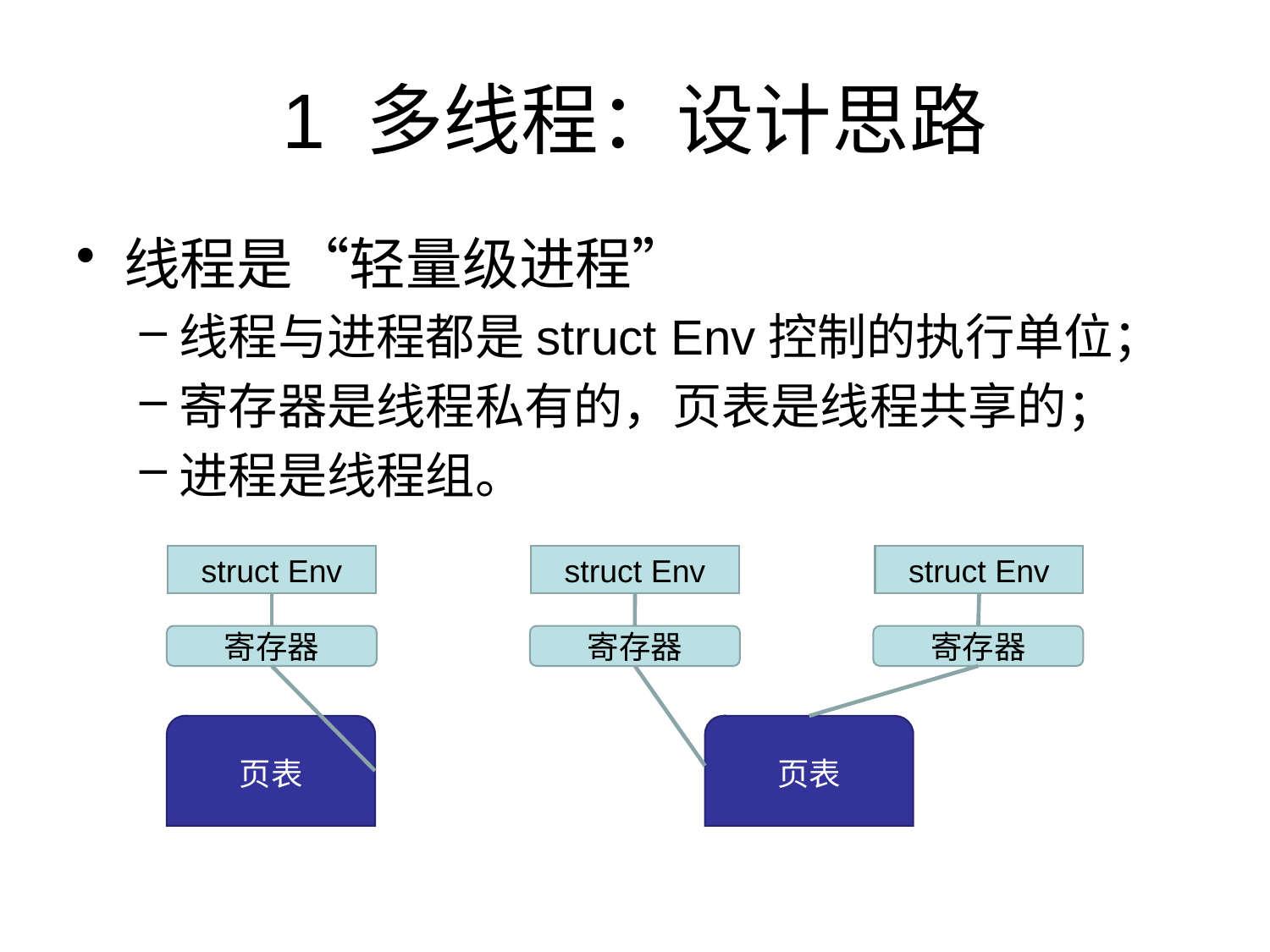

# 1 多线程：设计思路
线程是“轻量级进程”
线程与进程都是struct Env控制的执行单位；
寄存器是线程私有的，页表是线程共享的；
进程是线程组。
struct Env
struct Env
struct Env
寄存器
寄存器
寄存器
页表
页表